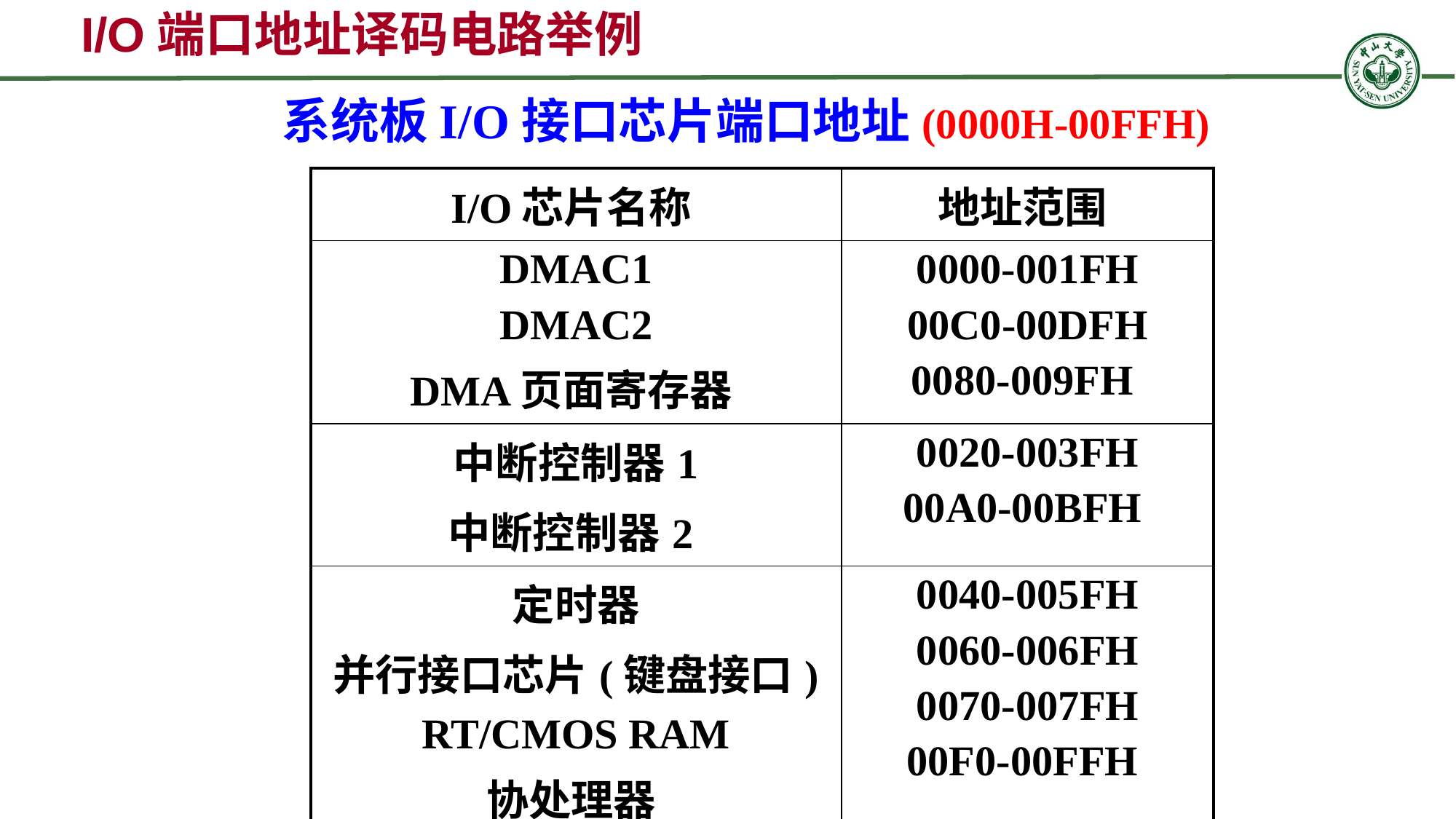

I/O端口地址译码电路举例
系统板I/O接口芯片端口地址(0000H-00FFH)
| I/O芯片名称 | 地址范围 |
| --- | --- |
| DMAC1 DMAC2 DMA页面寄存器 | 0000-001FH 00C0-00DFH 0080-009FH |
| 中断控制器1 中断控制器2 | 0020-003FH 00A0-00BFH |
| 定时器 并行接口芯片(键盘接口) RT/CMOS RAM 协处理器 | 0040-005FH 0060-006FH 0070-007FH 00F0-00FFH |